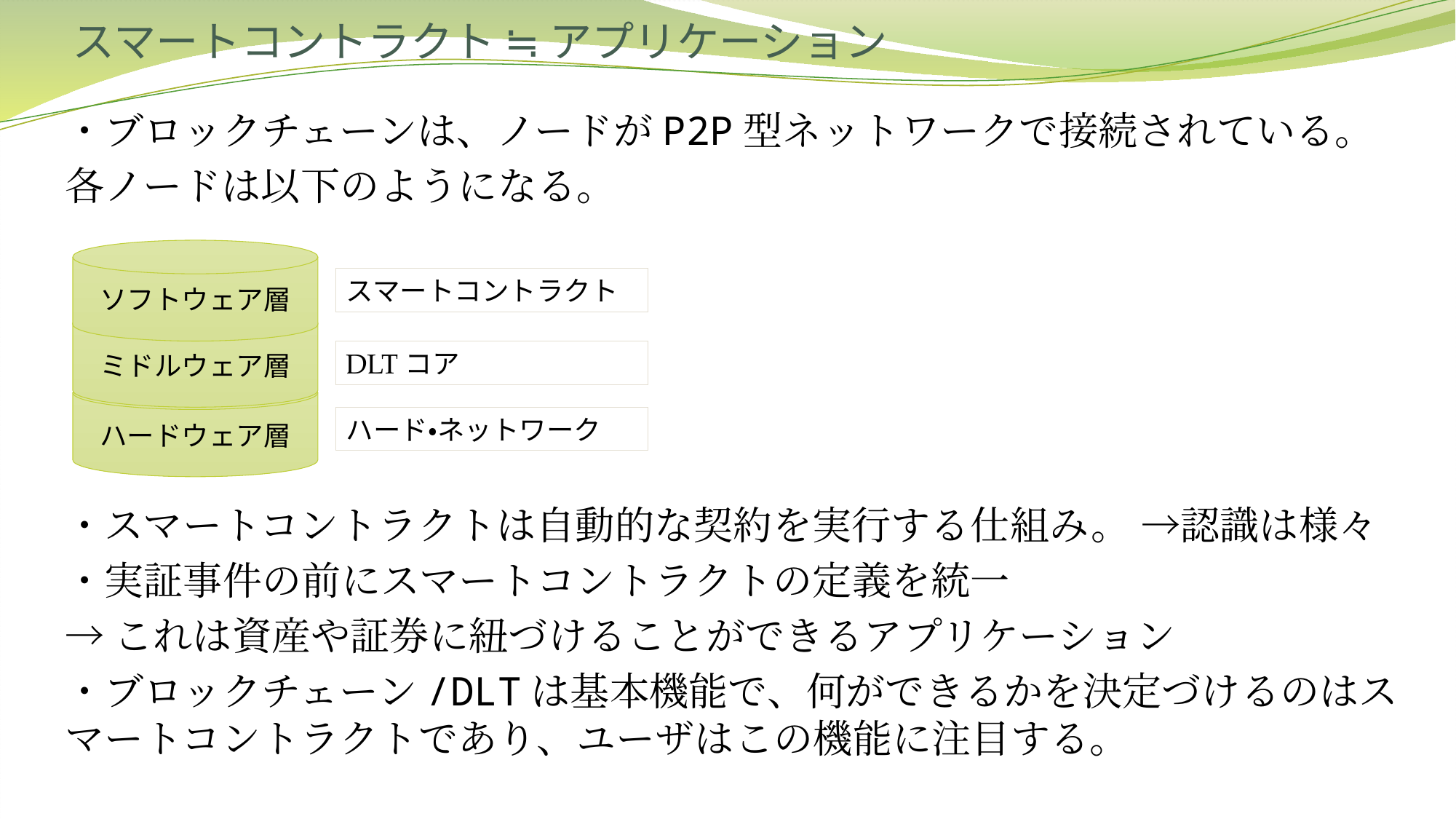

# スマートコントラクト ≒ アプリケーション
・ブロックチェーンは、ノードがP2P型ネットワークで接続されている。
各ノードは以下のようになる。
ソフトウェア層
スマートコントラクト
ミドルウェア層
DLTコア
ハードウェア層
ハード・ネットワーク
・スマートコントラクトは自動的な契約を実行する仕組み。 →認識は様々
・実証事件の前にスマートコントラクトの定義を統一
→これは資産や証券に紐づけることができるアプリケーション
・ブロックチェーン/DLTは基本機能で、何ができるかを決定づけるのはスマートコントラクトであり、ユーザはこの機能に注目する。